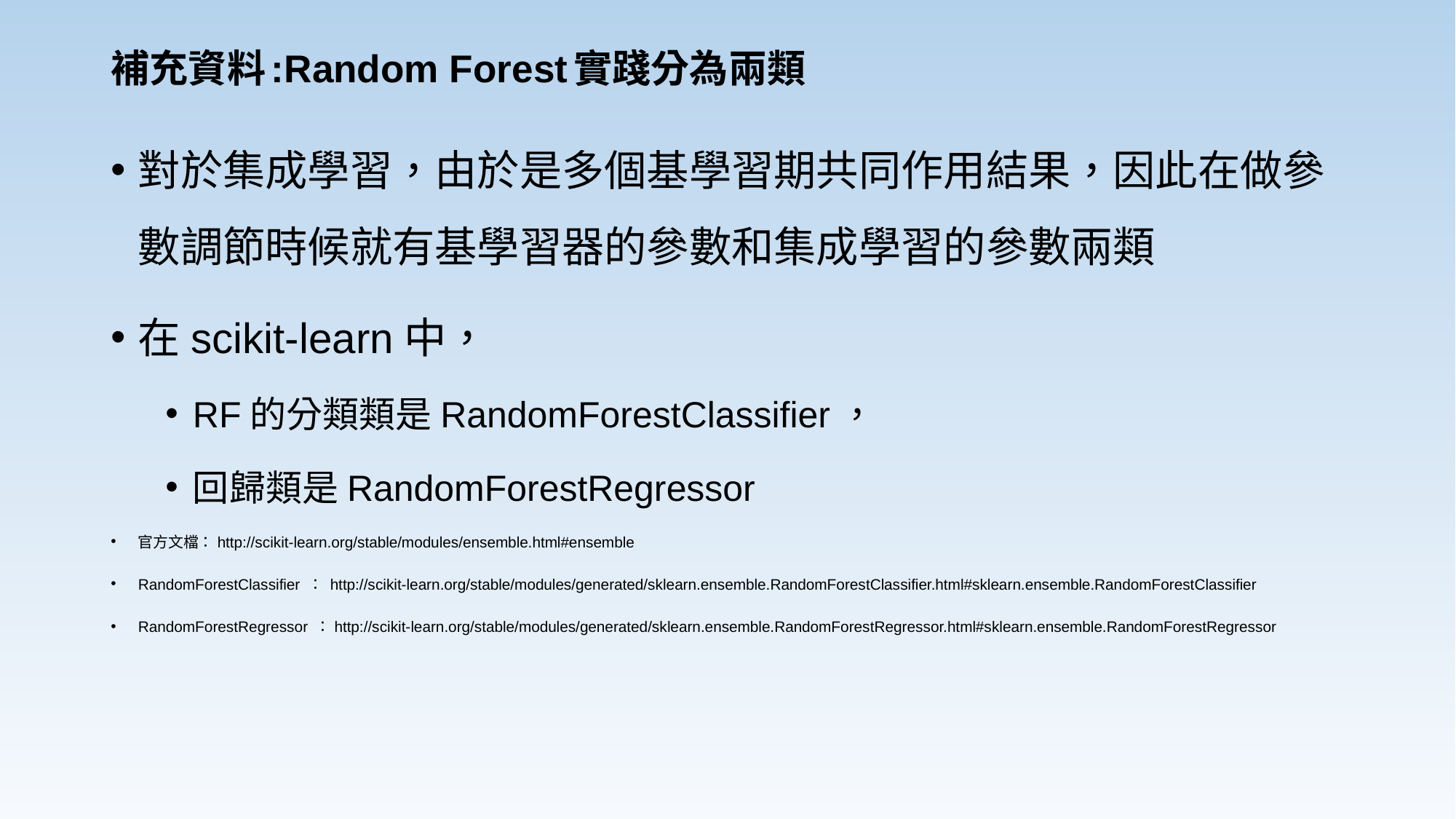

# 補充資料:Random Forest實踐分為兩類
對於集成學習，由於是多個基學習期共同作用結果，因此在做參數調節時候就有基學習器的參數和集成學習的參數兩類
在scikit-learn中，
RF的分類類是RandomForestClassifier，
回歸類是RandomForestRegressor
官方文檔：http://scikit-learn.org/stable/modules/ensemble.html#ensemble
RandomForestClassifier ： http://scikit-learn.org/stable/modules/generated/sklearn.ensemble.RandomForestClassifier.html#sklearn.ensemble.RandomForestClassifier
RandomForestRegressor ：http://scikit-learn.org/stable/modules/generated/sklearn.ensemble.RandomForestRegressor.html#sklearn.ensemble.RandomForestRegressor